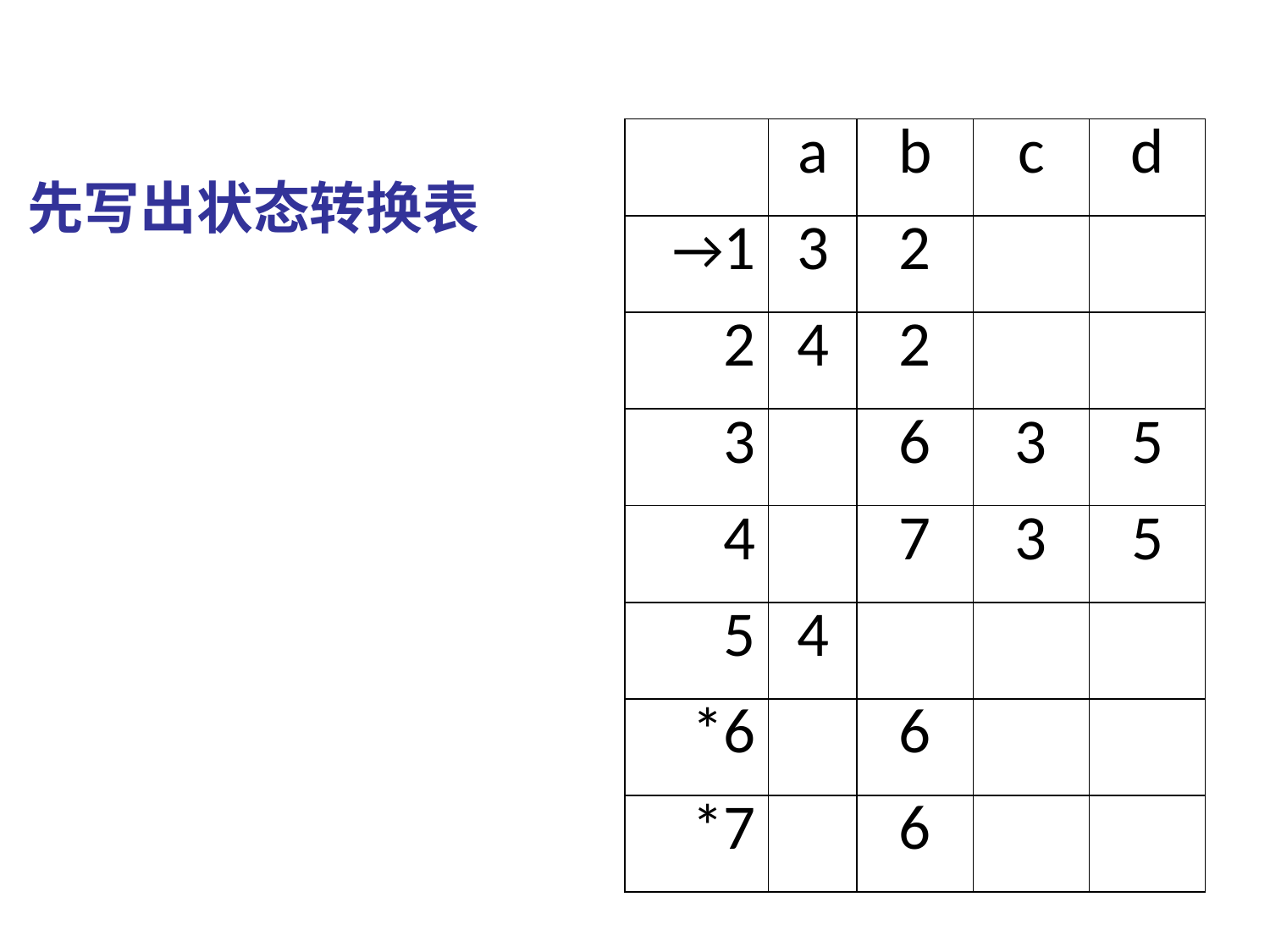

|  | a | b | c | d |
| --- | --- | --- | --- | --- |
| →1 | 3 | 2 |  |  |
| 2 | 4 | 2 |  |  |
| 3 |  | 6 | 3 | 5 |
| 4 |  | 7 | 3 | 5 |
| 5 | 4 |  |  |  |
| \*6 |  | 6 |  |  |
| \*7 |  | 6 |  |  |
先写出状态转换表